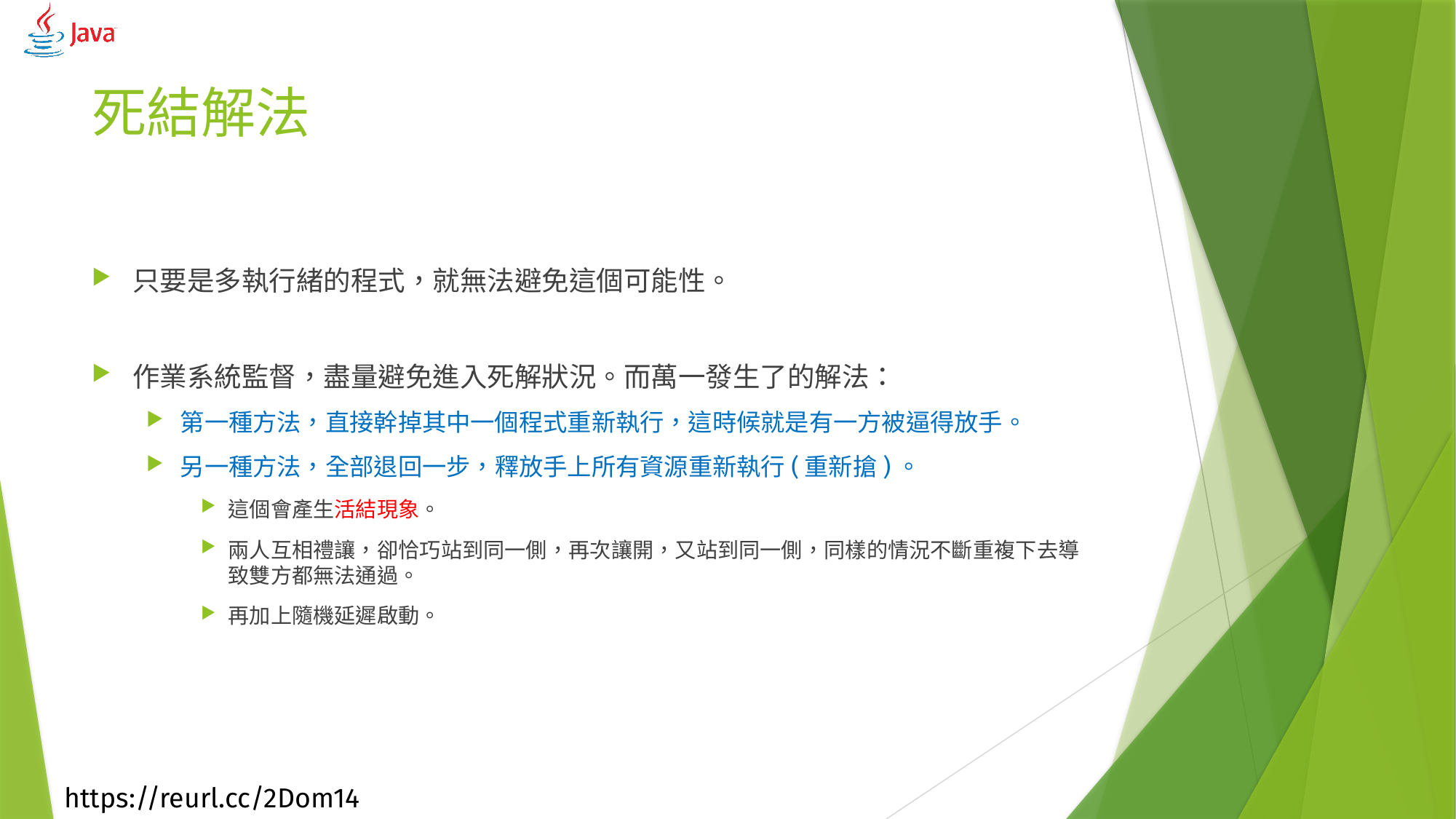

# 死結解法
只要是多執行緒的程式，就無法避免這個可能性。

作業系統監督，盡量避免進入死解狀況。而萬一發生了的解法：
第一種方法，直接幹掉其中一個程式重新執行，這時候就是有一方被逼得放手。
另一種方法，全部退回一步，釋放手上所有資源重新執行(重新搶)。
這個會產生活結現象。
兩人互相禮讓，卻恰巧站到同一側，再次讓開，又站到同一側，同樣的情況不斷重複下去導致雙方都無法通過。
再加上隨機延遲啟動。